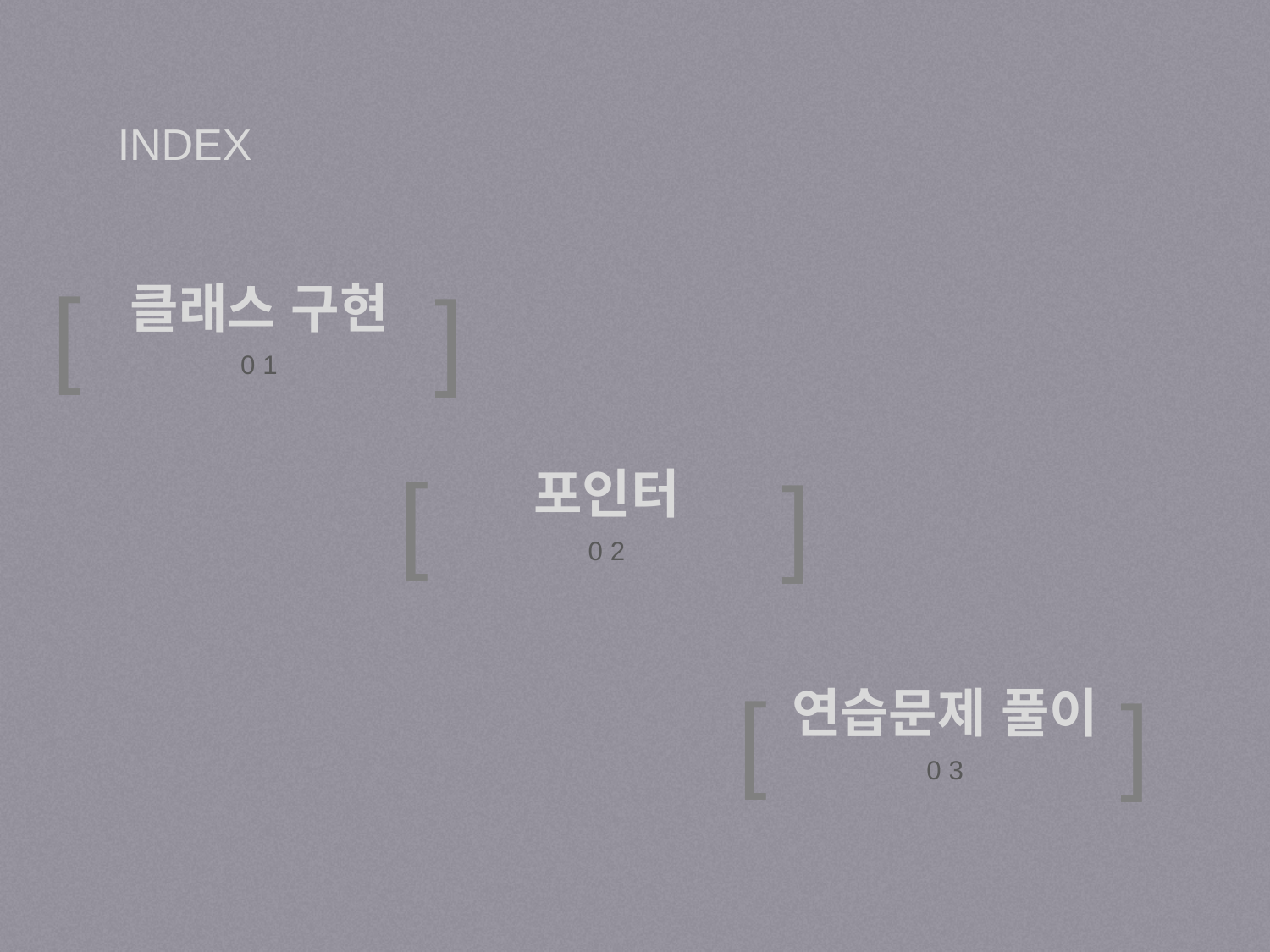

INDEX
[
]
클래스 구현
0 1
[
]
포인터
0 2
[
]
연습문제 풀이
0 3